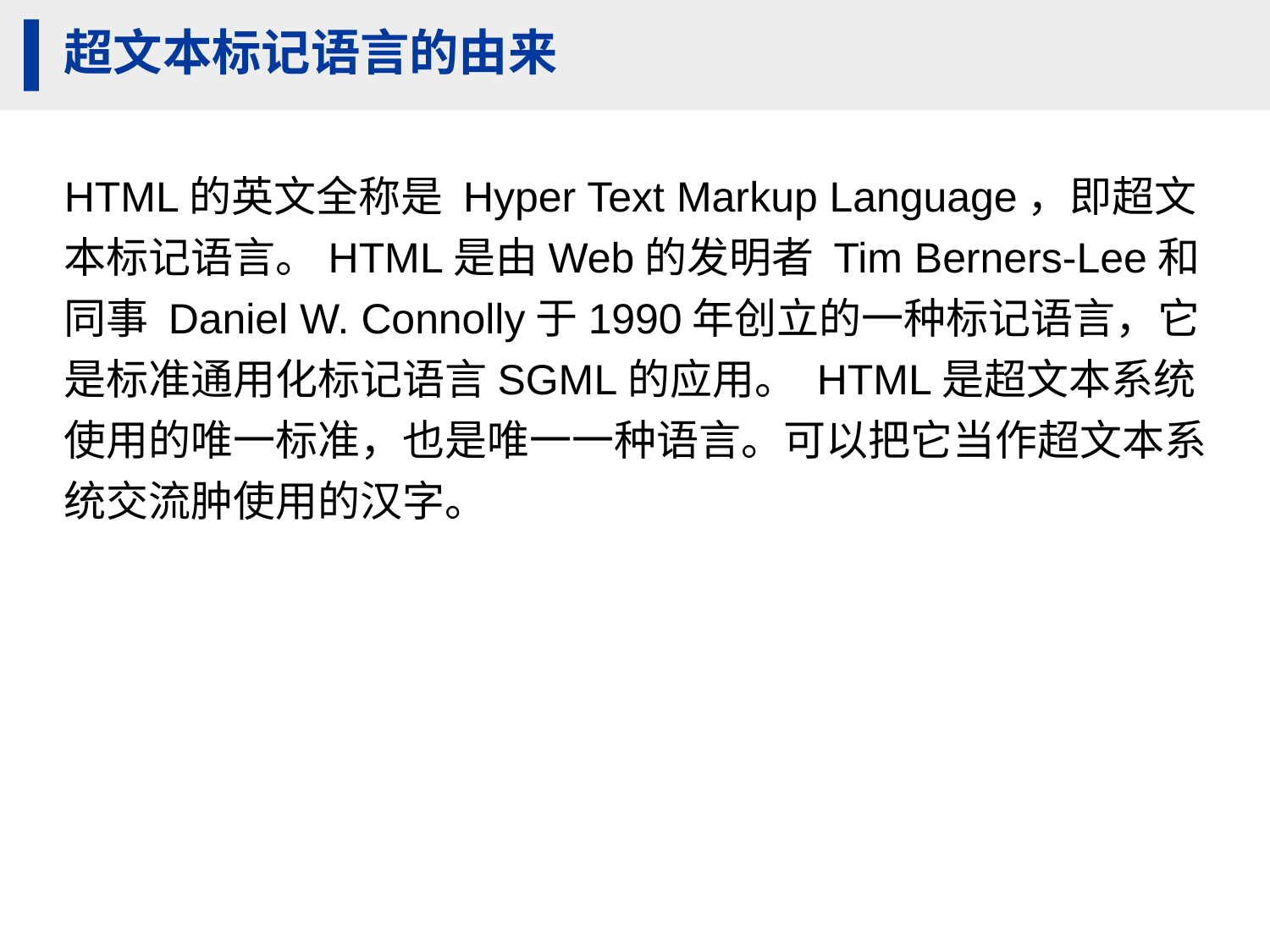

# 超文本标记语言的由来
HTML的英文全称是 Hyper Text Markup Language，即超文本标记语言。HTML是由Web的发明者 Tim Berners-Lee和同事 Daniel W. Connolly于1990年创立的一种标记语言，它是标准通用化标记语言SGML的应用。 HTML是超文本系统使用的唯一标准，也是唯一一种语言。可以把它当作超文本系统交流肿使用的汉字。